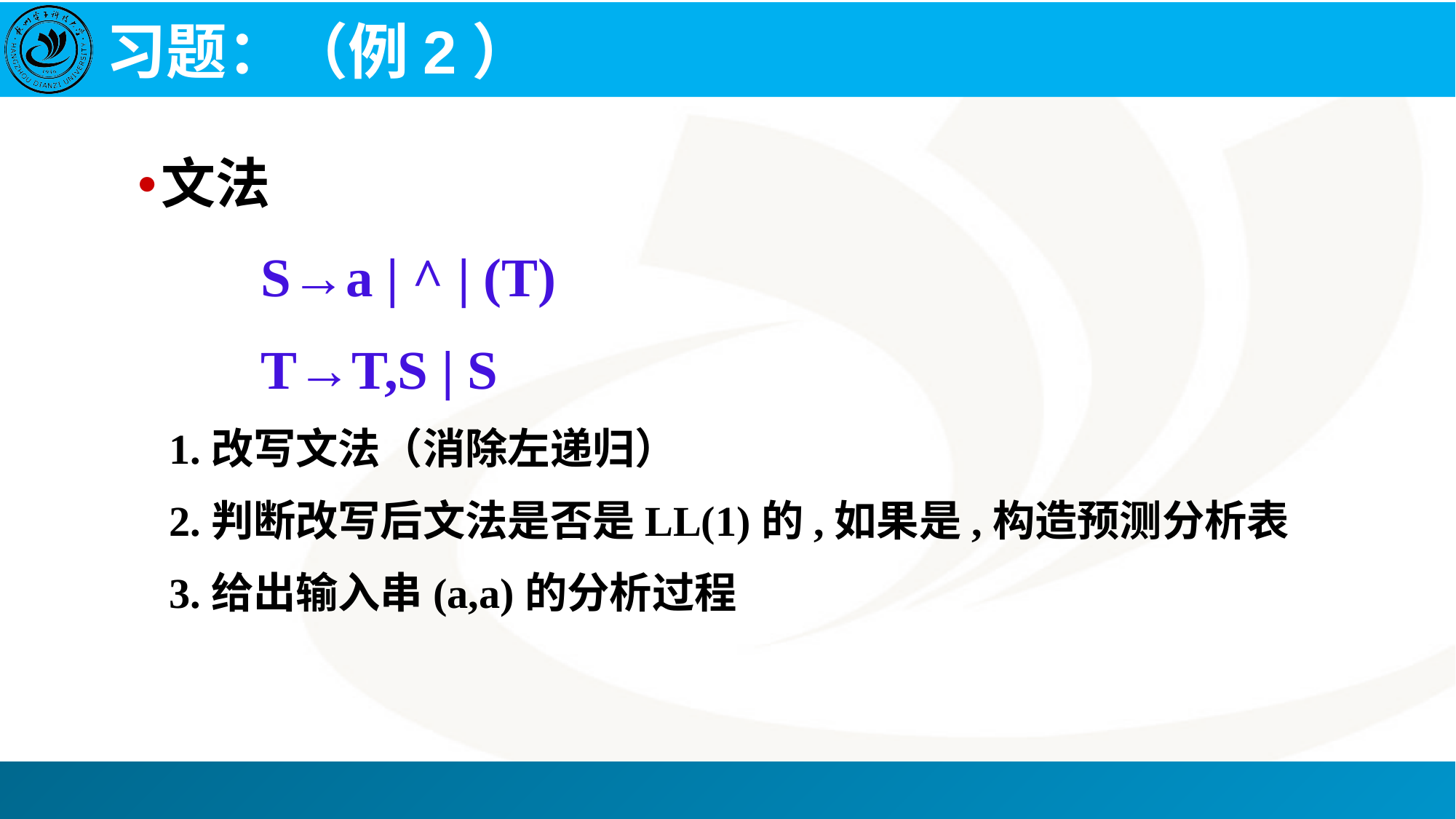

# 习题：（例2）
文法
         S→a | ^ | (T)
         T→T,S | S
1.改写文法（消除左递归）
2.判断改写后文法是否是LL(1)的,如果是,构造预测分析表
3.给出输入串(a,a)的分析过程
86